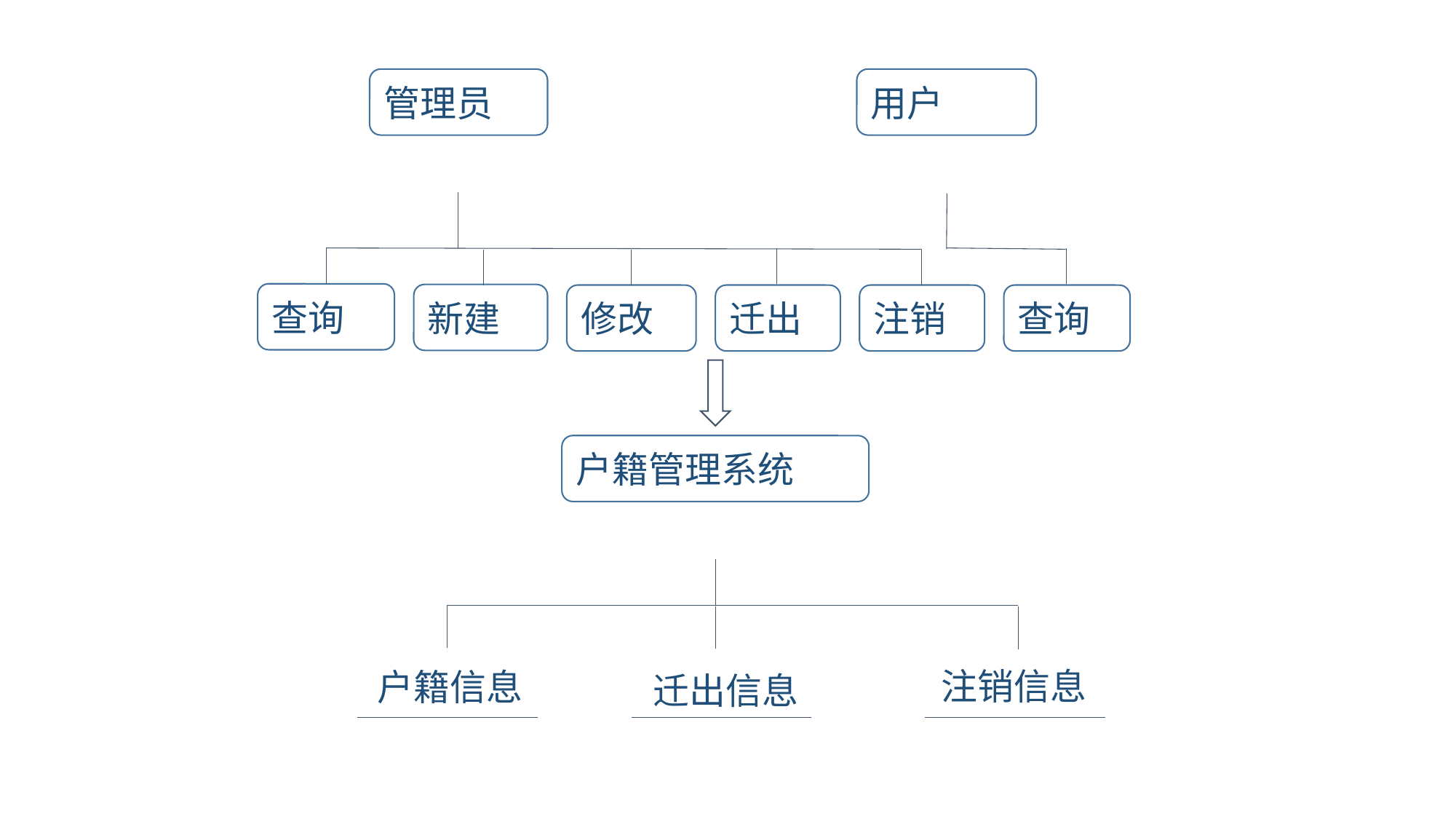

管理员
用户
查询
新建
修改
迁出
注销
查询

户籍管理系统
注销信息
户籍信息
迁出信息